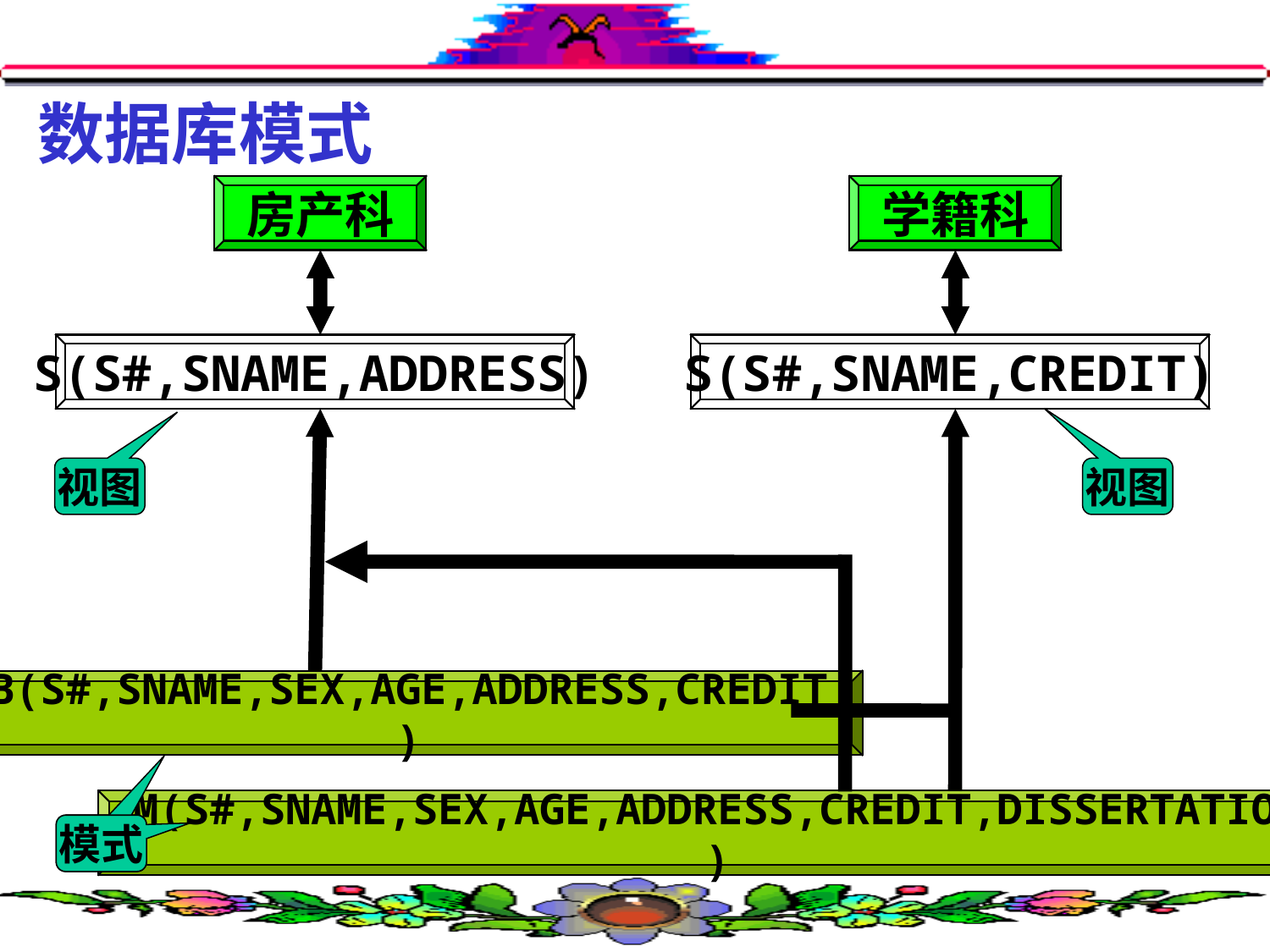

# 数据库模式
房产科
学籍科

S(S#,SNAME,ADDRESS)
S(S#,SNAME,CREDIT)

视图
视图

B(S#,SNAME,SEX,AGE,ADDRESS,CREDIT)

M(S#,SNAME,SEX,AGE,ADDRESS,CREDIT,DISSERTATION)
模式
模式